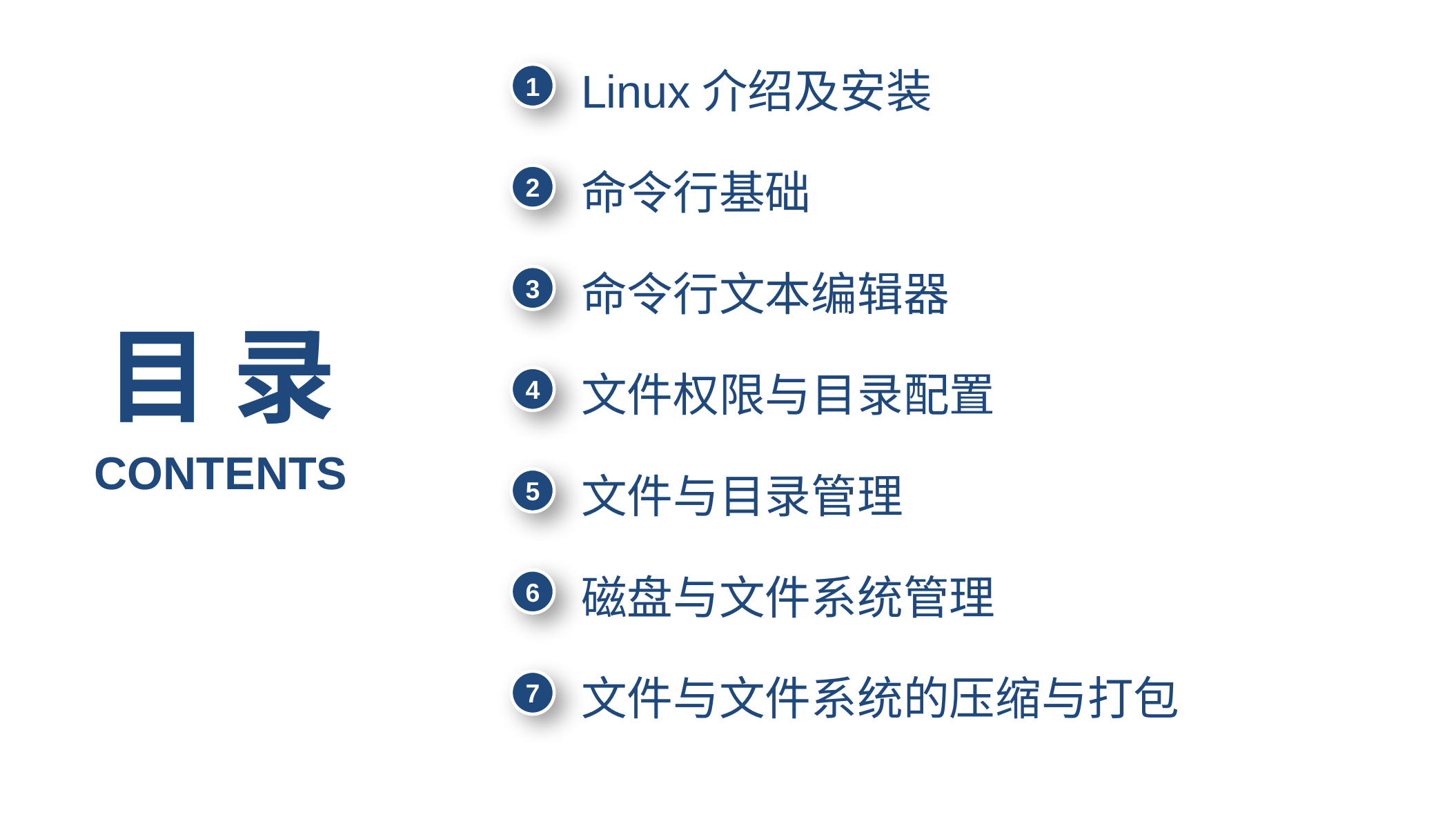

Linux介绍及安装
1
命令行基础
2
命令行文本编辑器
3
目 录
文件权限与目录配置
4
CONTENTS
文件与目录管理
5
磁盘与文件系统管理
6
文件与文件系统的压缩与打包
7